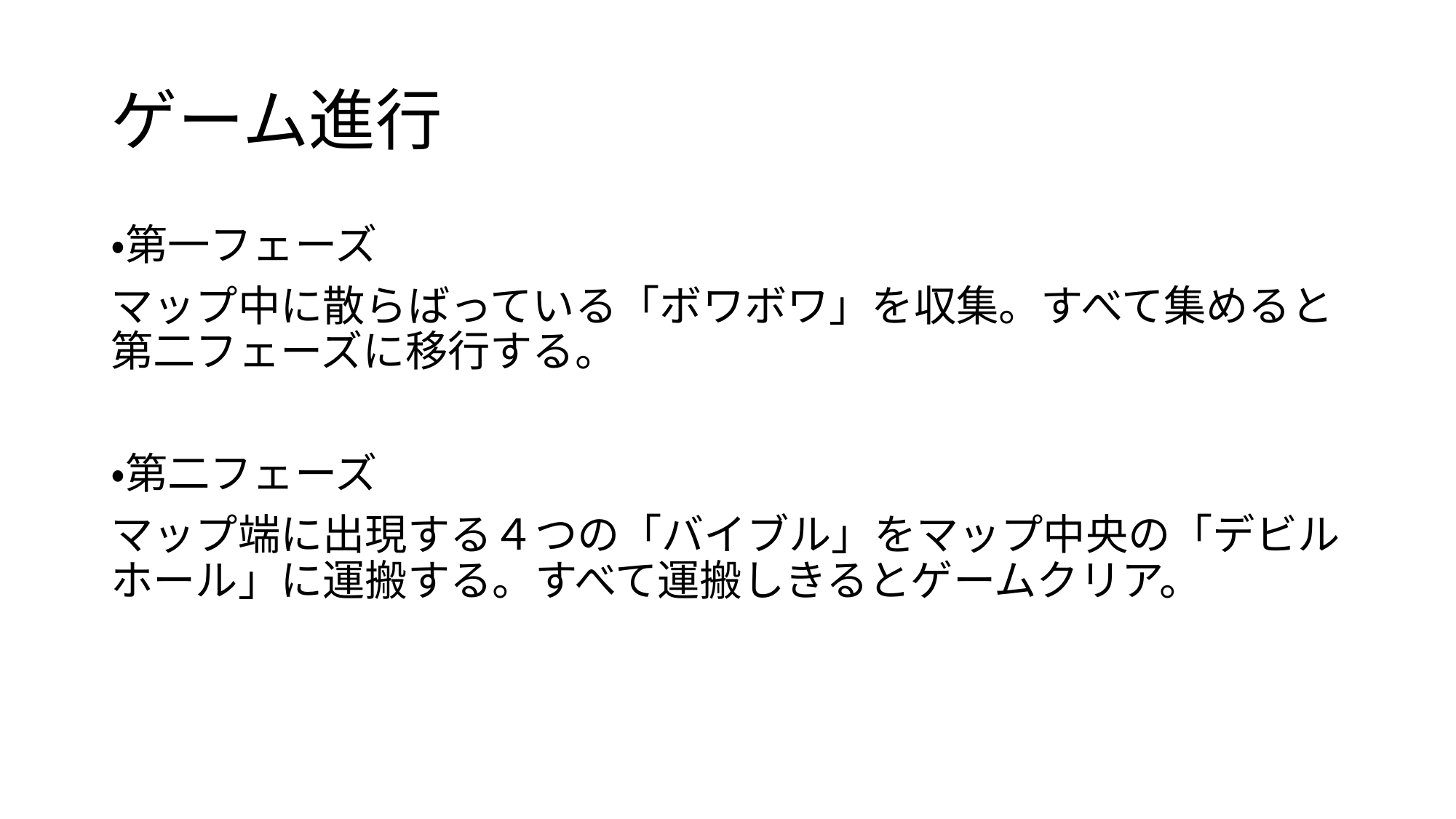

# ゲーム進行
・第一フェーズ
マップ中に散らばっている「ボワボワ」を収集。すべて集めると第二フェーズに移行する。

・第二フェーズ
マップ端に出現する４つの「バイブル」をマップ中央の「デビルホール」に運搬する。すべて運搬しきるとゲームクリア。